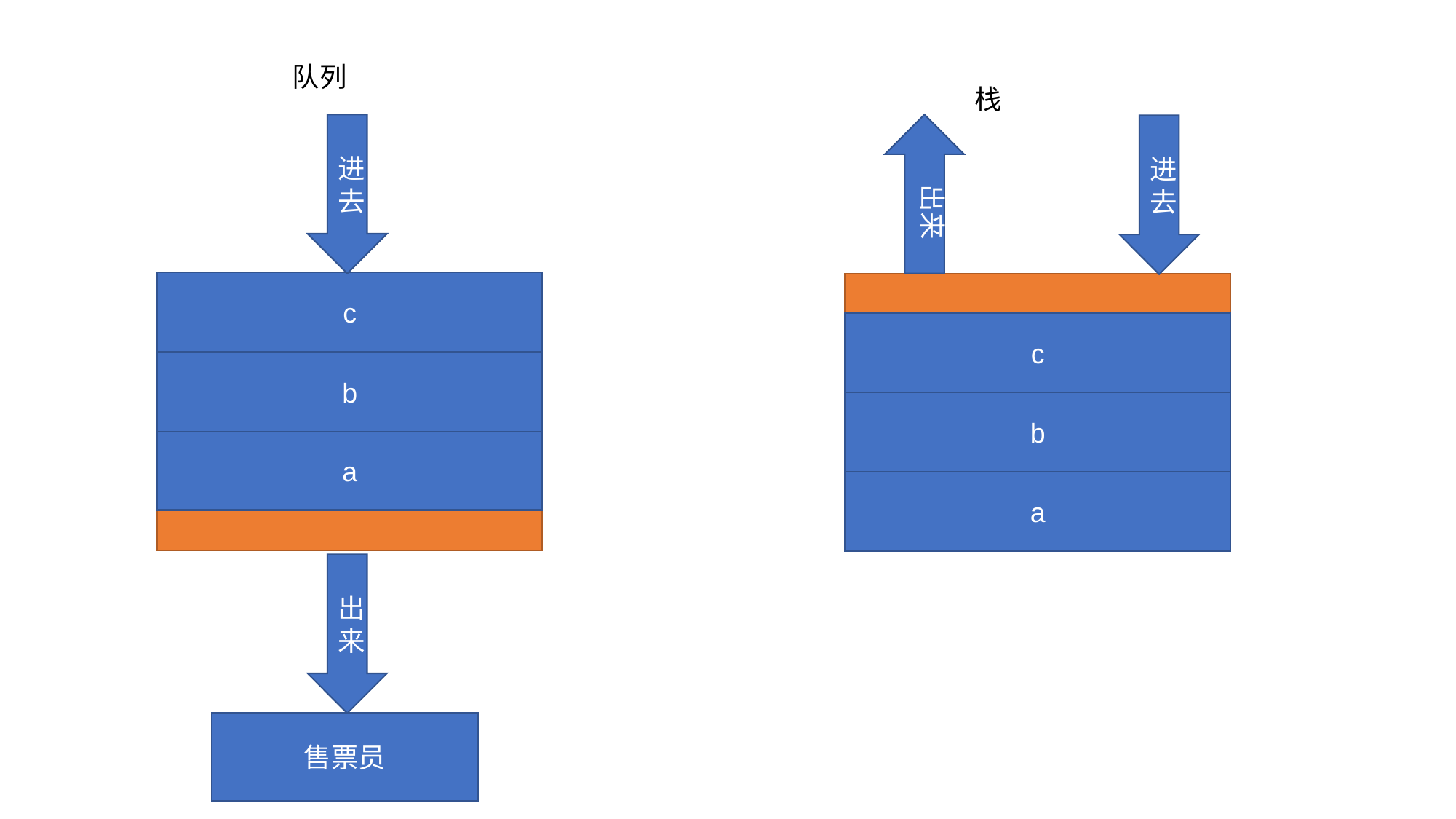

队列
栈
进去
c

b
a
出来

进去

c
b
a
出来
售票员